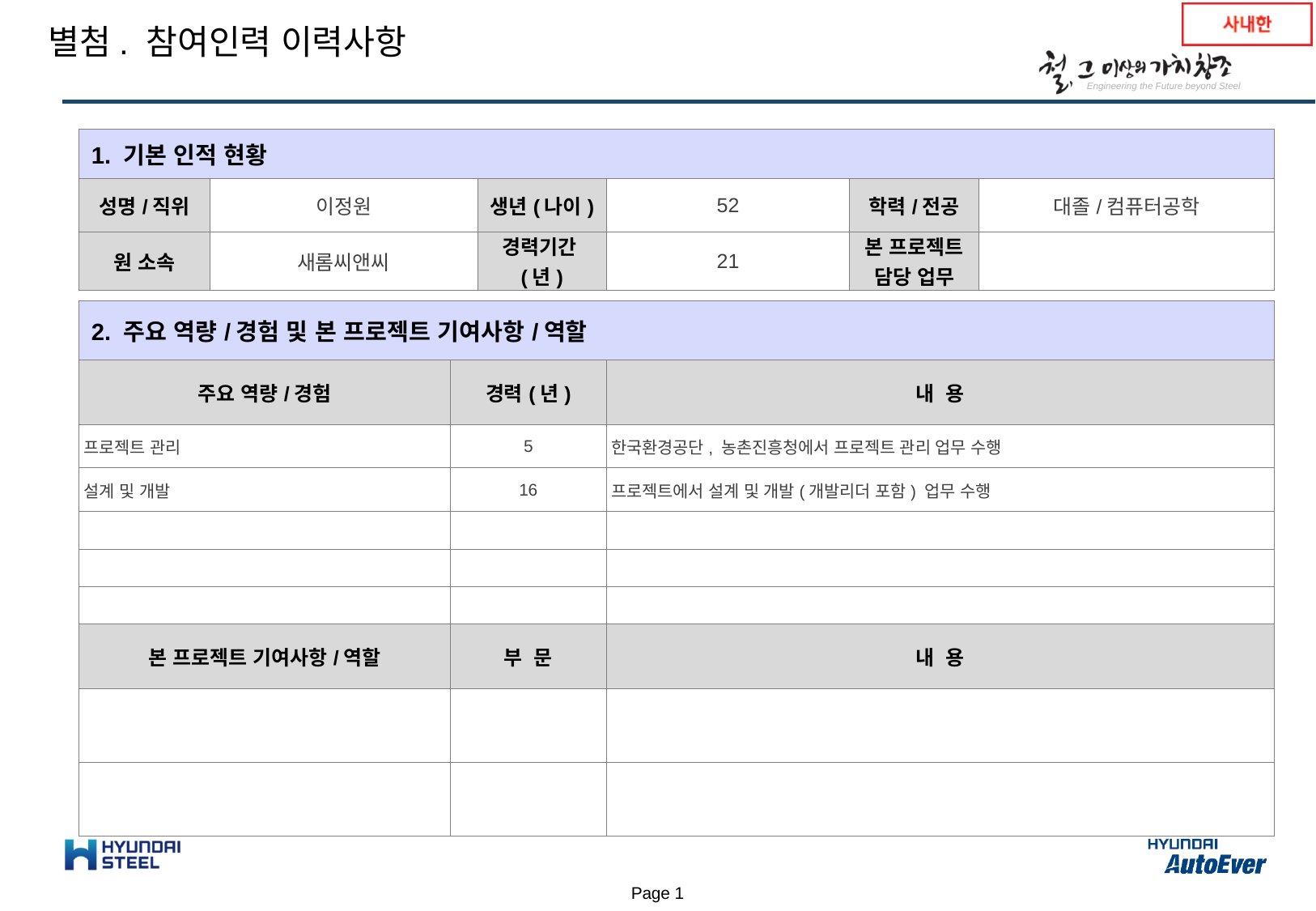

# 별첨. 참여인력 이력사항
| 1. 기본 인적 현황 |  |  |  |  |  |
| --- | --- | --- | --- | --- | --- |
| 성명/직위 | 이정원 | 생년(나이) | 52 | 학력/전공 | 대졸/컴퓨터공학 |
| 원 소속 | 새롬씨앤씨 | 경력기간(년) | 21 | 본 프로젝트 담당 업무 |  |
| 2. 주요 역량/경험 및 본 프로젝트 기여사항/역할 |  |  |
| --- | --- | --- |
| 주요 역량/경험 | 경력(년) | 내 용 |
| 프로젝트 관리 | 5 | 한국환경공단, 농촌진흥청에서 프로젝트 관리 업무 수행 |
| 설계 및 개발 | 16 | 프로젝트에서 설계 및 개발(개발리더 포함) 업무 수행 |
|  |  |  |
|  |  |  |
|  |  |  |
| 본 프로젝트 기여사항/역할 | 부 문 | 내 용 |
|  |  |  |
|  |  |  |